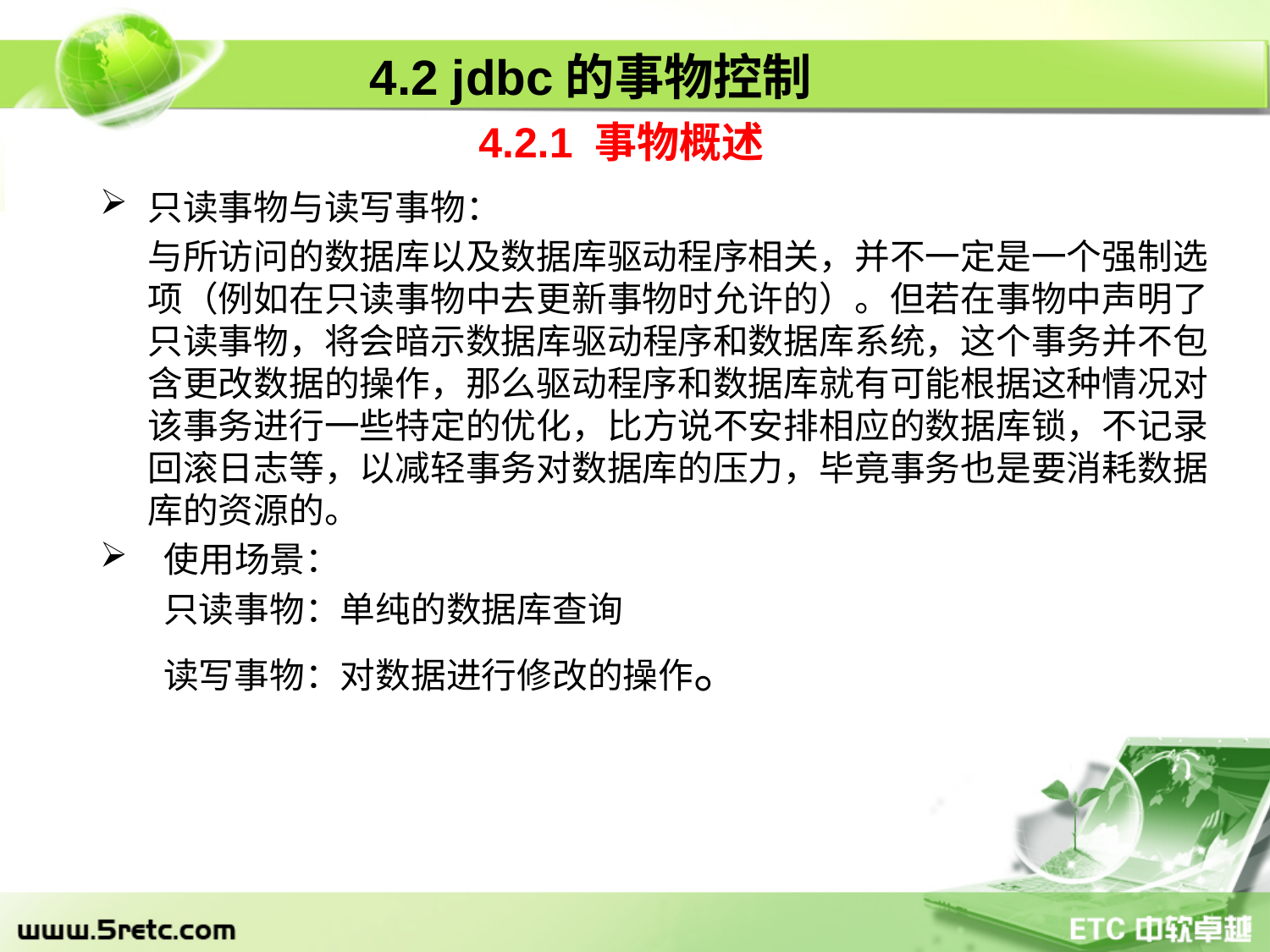

4.2 jdbc的事物控制

4.2.1 事物概述
只读事物与读写事物：
	与所访问的数据库以及数据库驱动程序相关，并不一定是一个强制选项（例如在只读事物中去更新事物时允许的）。但若在事物中声明了只读事物，将会暗示数据库驱动程序和数据库系统，这个事务并不包含更改数据的操作，那么驱动程序和数据库就有可能根据这种情况对该事务进行一些特定的优化，比方说不安排相应的数据库锁，不记录回滚日志等，以减轻事务对数据库的压力，毕竟事务也是要消耗数据库的资源的。
 使用场景：
只读事物：单纯的数据库查询
读写事物：对数据进行修改的操作。